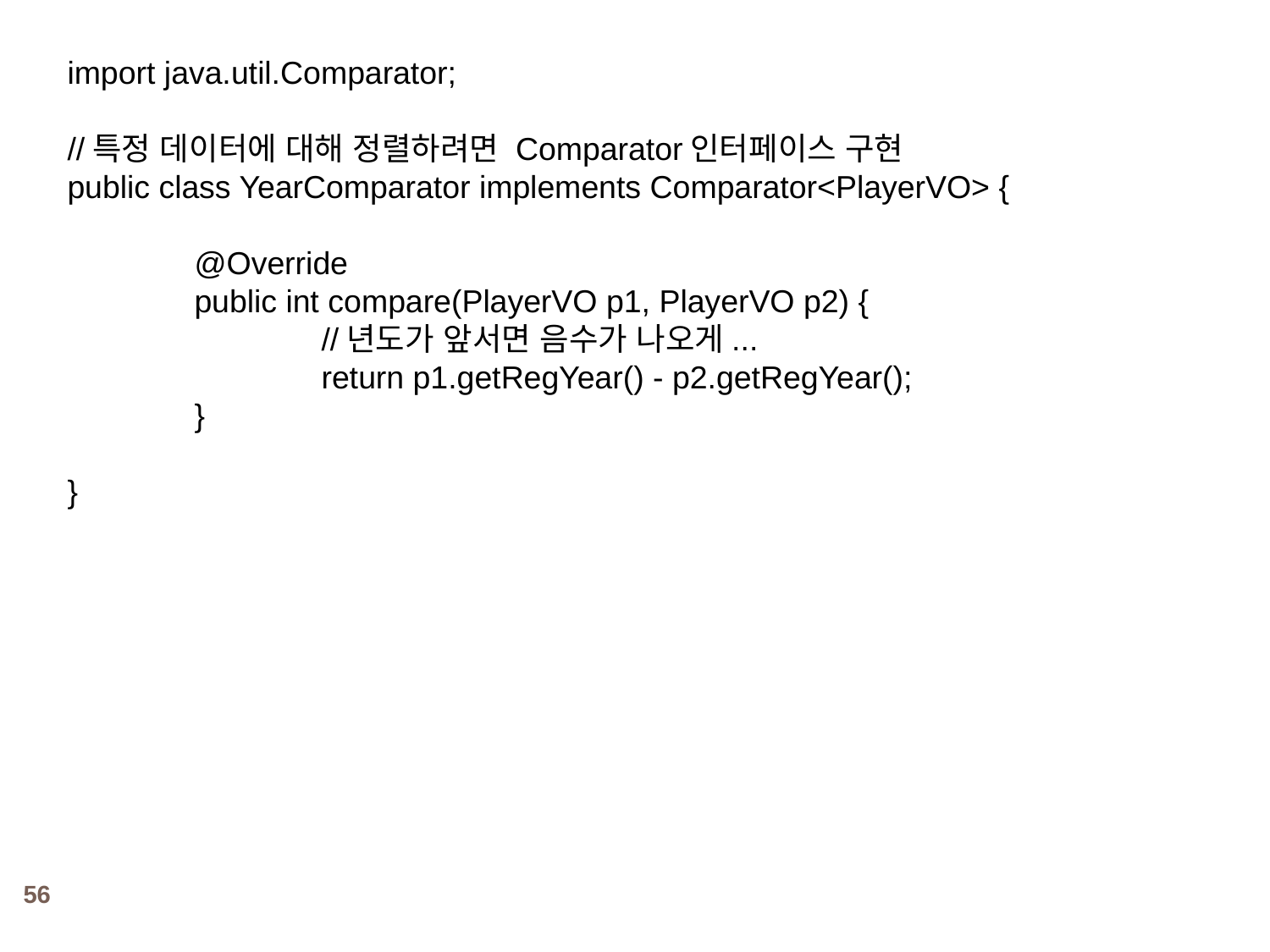

import java.util.Comparator;

//특정 데이터에 대해 정렬하려면 Comparator인터페이스 구현
public class YearComparator implements Comparator<PlayerVO> {

	@Override
	public int compare(PlayerVO p1, PlayerVO p2) {
		//년도가 앞서면 음수가 나오게...
		return p1.getRegYear() - p2.getRegYear();
	}

}
56